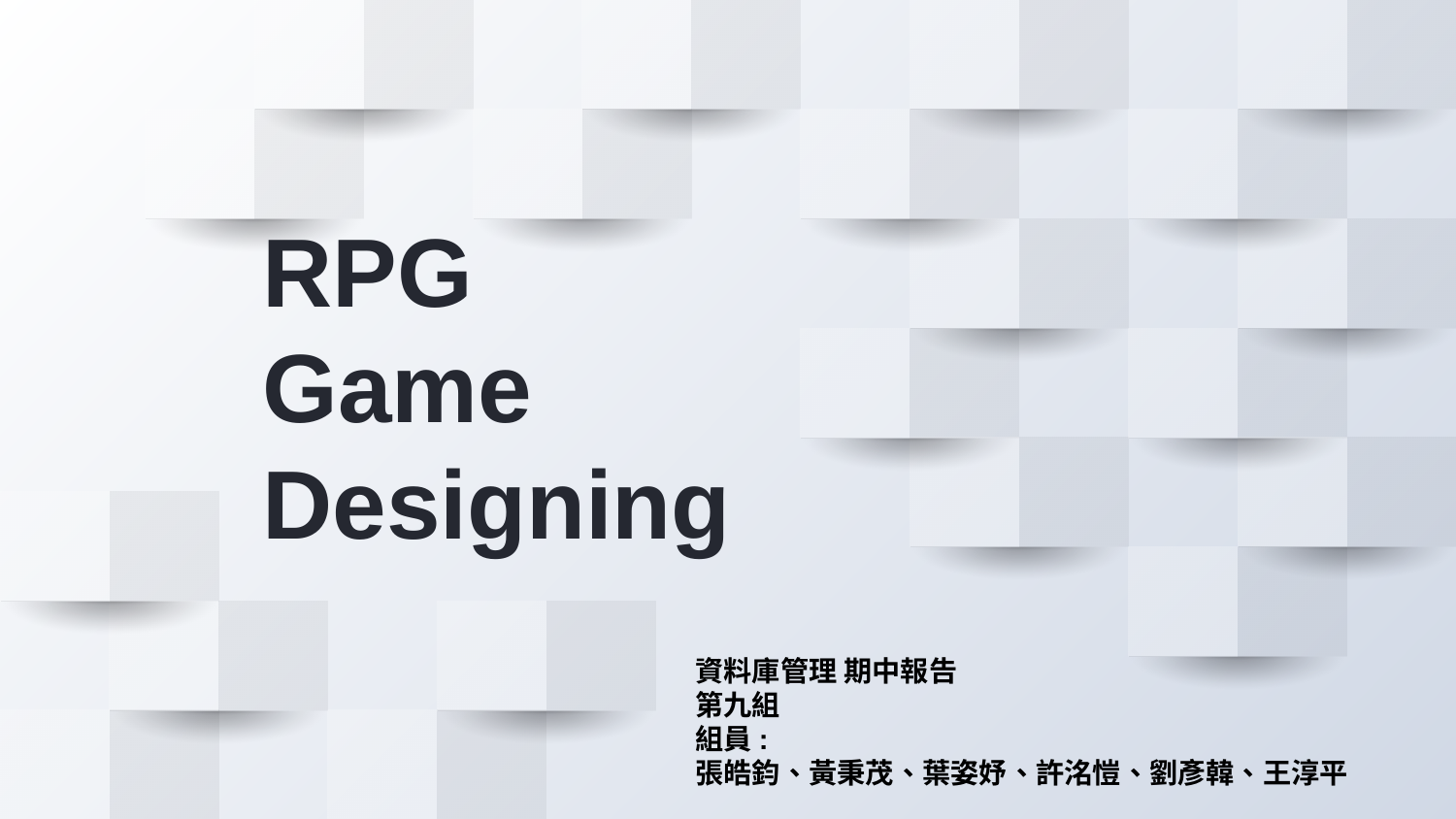

# RPG Game Designing
資料庫管理 期中報告
第九組
組員:
張皓鈞、黃秉茂、葉姿妤、許洺愷、劉彥韓、王淳平